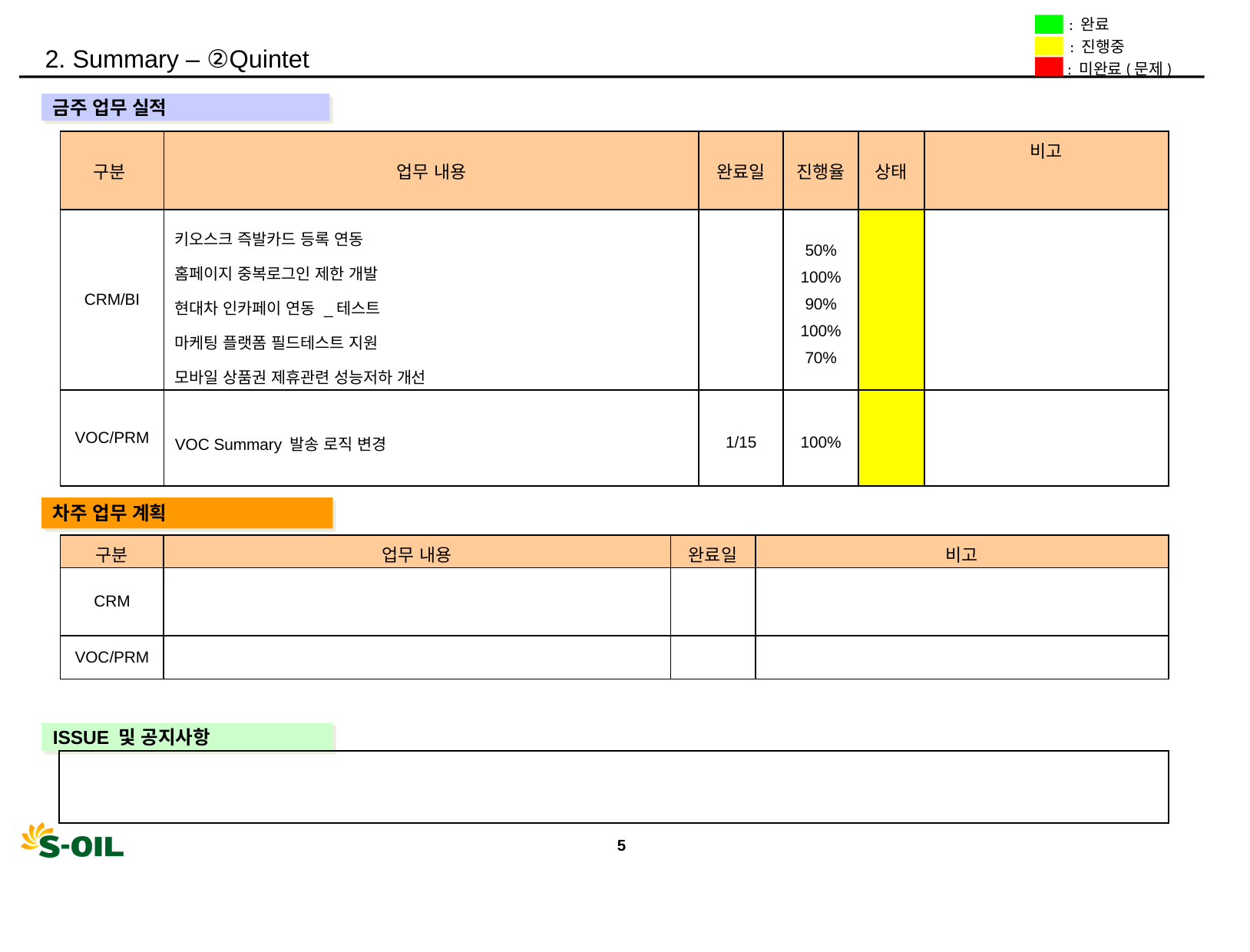

: 완료

: 진행중

: 미완료(문제)

2. Summary – ②Quintet
금주 업무 실적
| 구분 | 업무 내용 | 완료일 | 진행율 | 상태 | 비고 |
| --- | --- | --- | --- | --- | --- |
| CRM/BI | 키오스크 즉발카드 등록 연동 홈페이지 중복로그인 제한 개발 현대차 인카페이 연동 \_테스트 마케팅 플랫폼 필드테스트 지원 모바일 상품권 제휴관련 성능저하 개선 |  | 50% 100% 90% 100% 70% |  |  |
| VOC/PRM | VOC Summary 발송 로직 변경 | 1/15 | 100% |  |  |
차주 업무 계획
| 구분 | 업무 내용 | 완료일 | 비고 |
| --- | --- | --- | --- |
| CRM |  |  |  |
| VOC/PRM |  |  |  |
ISSUE 및 공지사항
|  |
| --- |